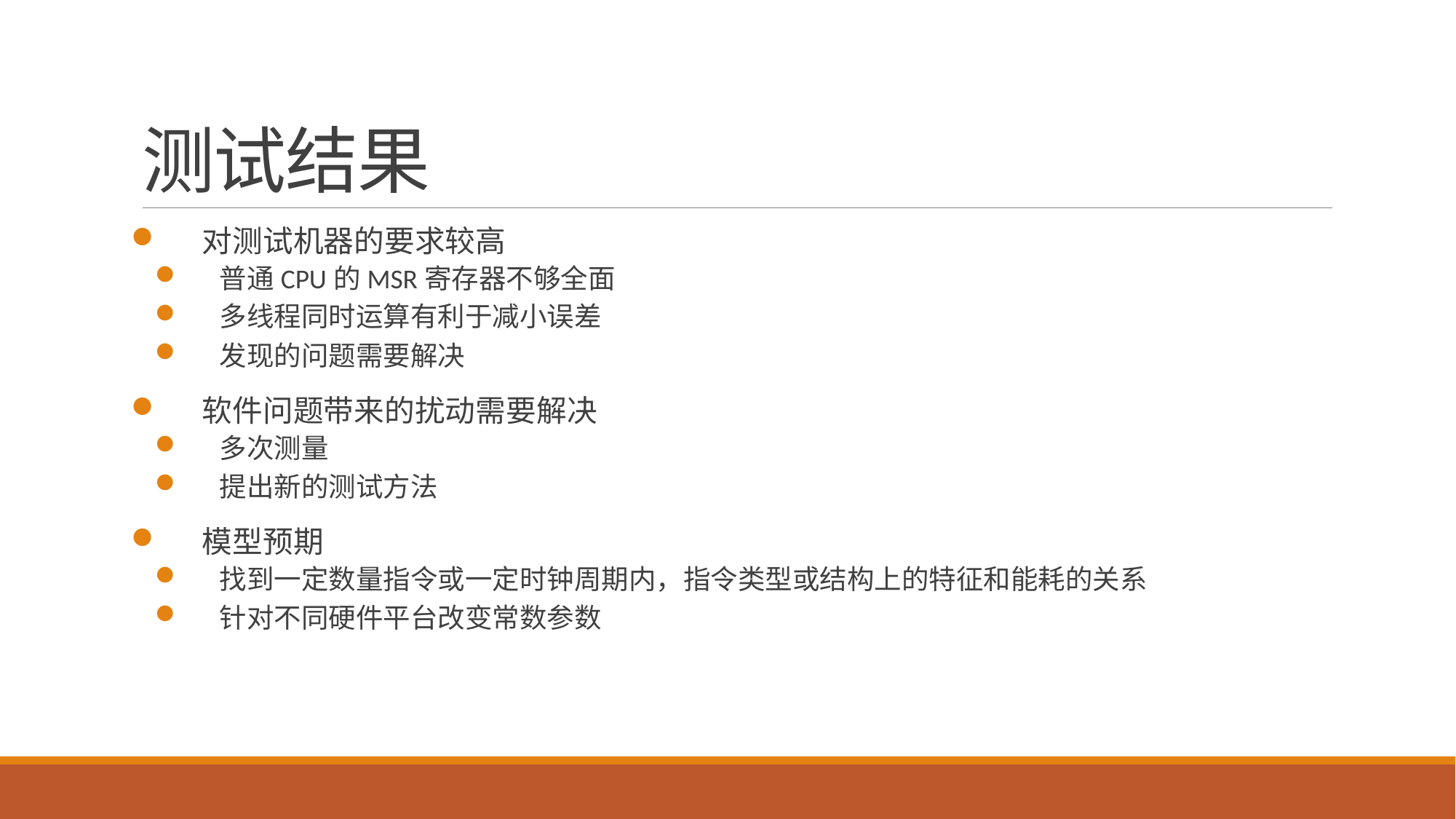

# 测试结果
     对测试机器的要求较高
     普通CPU的MSR寄存器不够全面
     多线程同时运算有利于减小误差
     发现的问题需要解决
     软件问题带来的扰动需要解决
     多次测量
     提出新的测试方法
     模型预期
     找到一定数量指令或一定时钟周期内，指令类型或结构上的特征和能耗的关系
     针对不同硬件平台改变常数参数